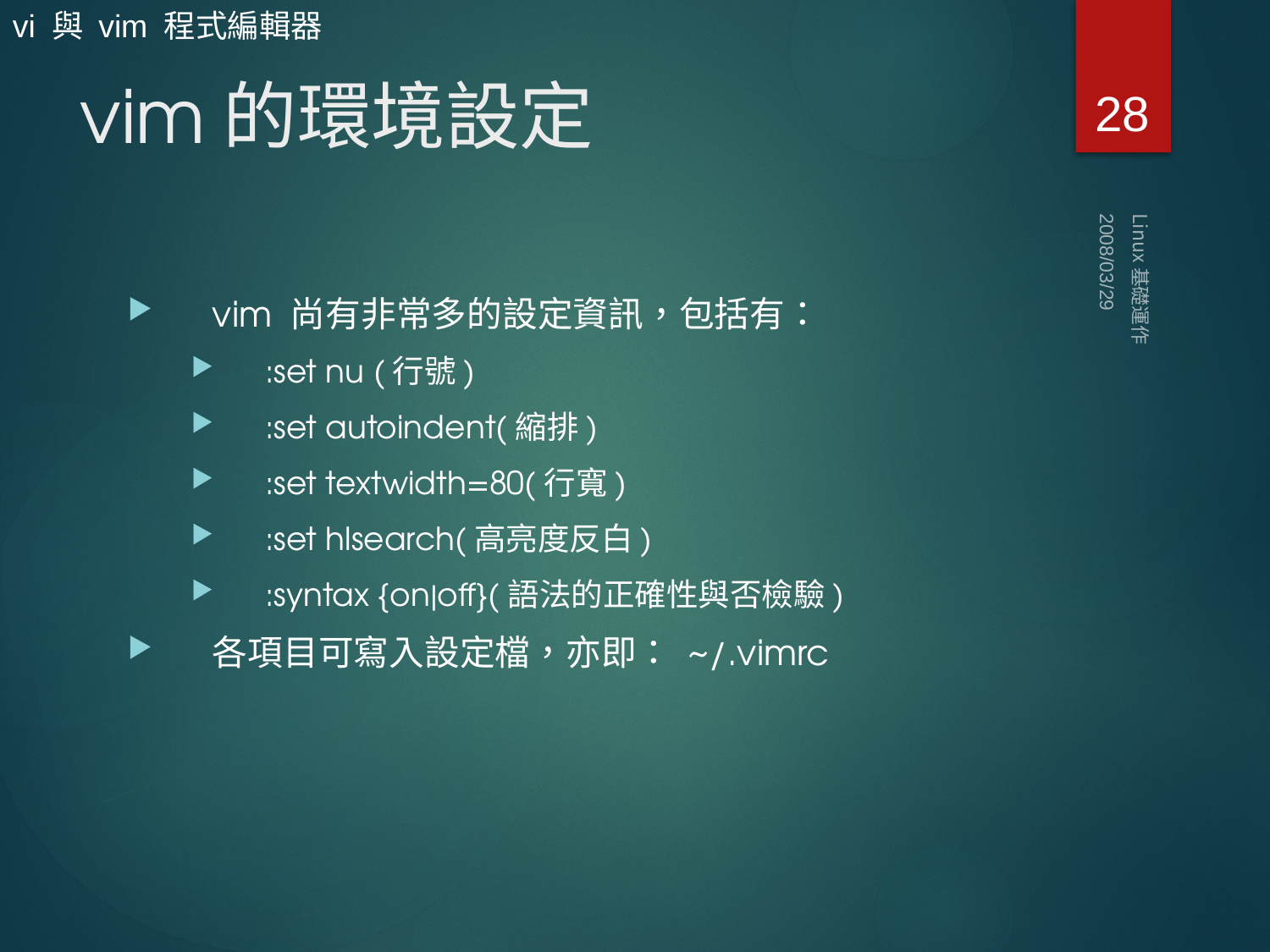

vi 與 vim 程式編輯器
28
# vim的環境設定
2008/03/29
vim 尚有非常多的設定資訊，包括有：
:set nu (行號)
:set autoindent(縮排)
:set textwidth=80(行寬)
:set hlsearch(高亮度反白)
:syntax {on|off}(語法的正確性與否檢驗)
各項目可寫入設定檔，亦即： ~/.vimrc
Linux 基礎運作